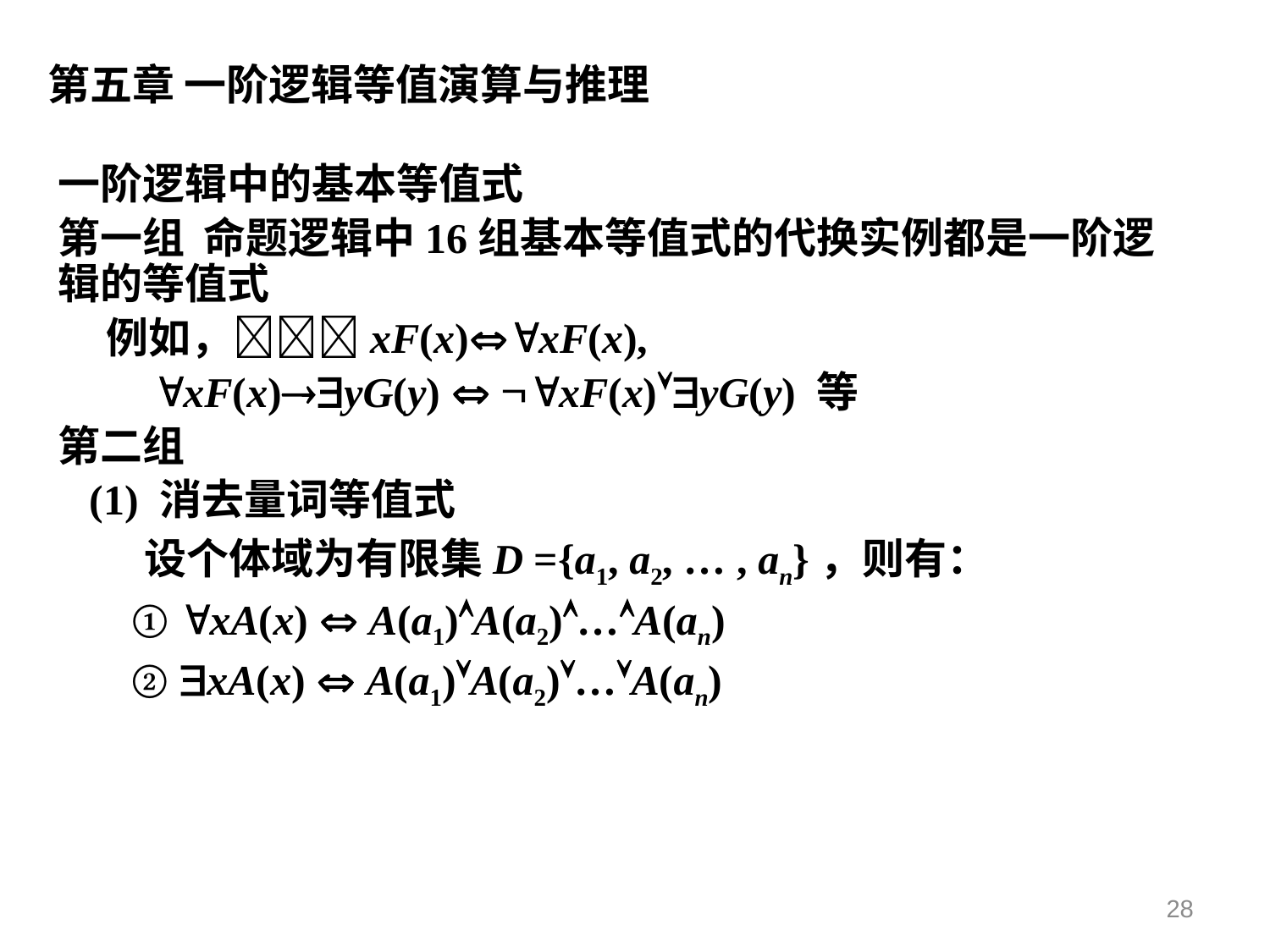

# 第五章 一阶逻辑等值演算与推理
一阶逻辑中的基本等值式
第一组  命题逻辑中16组基本等值式的代换实例都是一阶逻辑的等值式
    例如，¬¬∀xF(x)⇔∀xF(x),
         ∀xF(x)→∃yG(y) ⇔ ¬∀xF(x)∨∃yG(y) 等
第二组
   (1) 消去量词等值式
        设个体域为有限集D ={a1, a2, … , an}，则有：
       ① ∀xA(x) ⇔ A(a1)∧A(a2)∧…∧A(an)
       ② ∃xA(x) ⇔ A(a1)∨A(a2)∨…∨A(an)
28